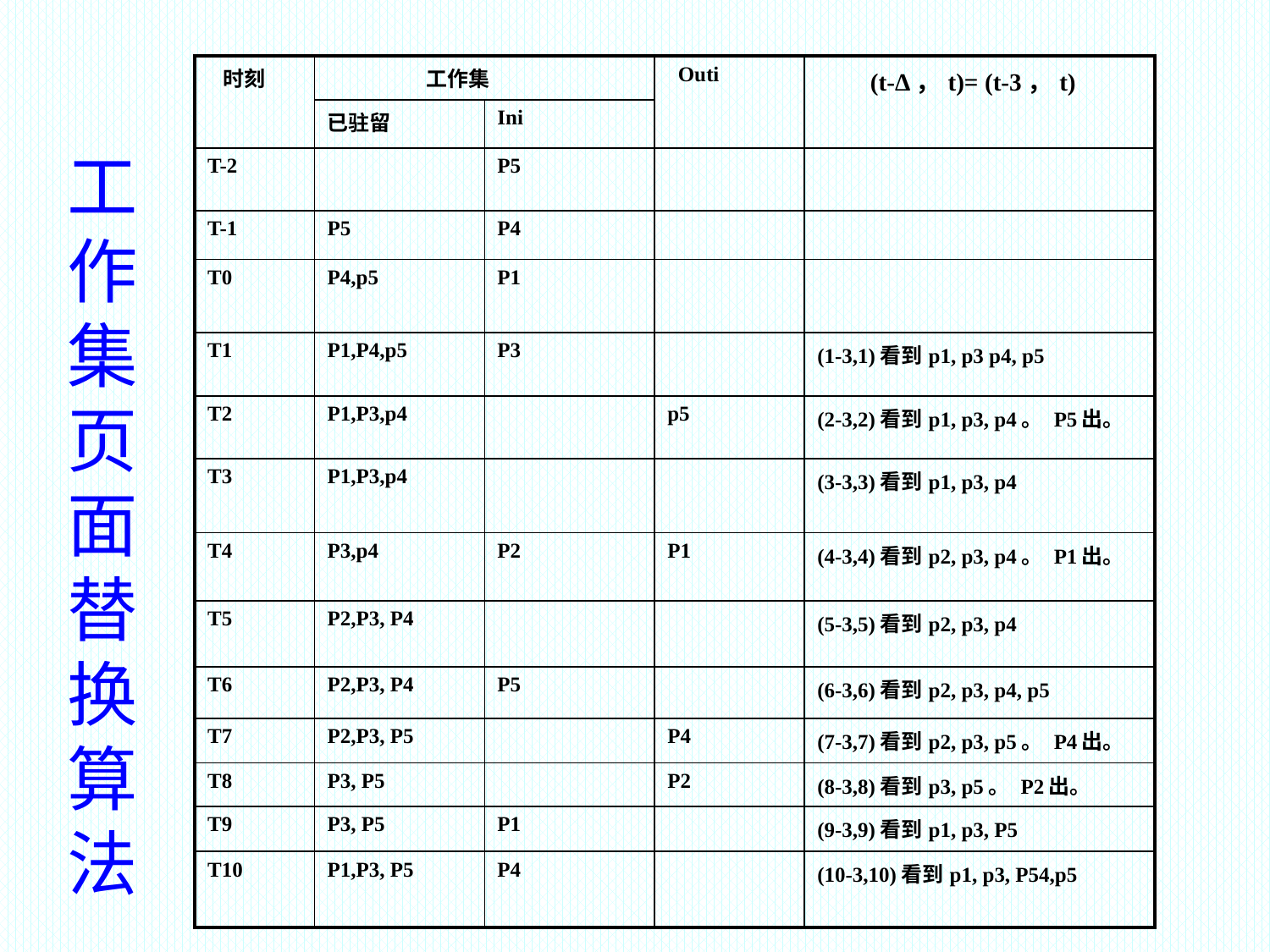

| 时刻 | 工作集 |  | Outi | (t-Δ，t)= (t-3，t) |
| --- | --- | --- | --- | --- |
|  | 已驻留 | Ini |  |  |
| T-2 |  | P5 |  |  |
| T-1 | P5 | P4 |  |  |
| T0 | P4,p5 | P1 |  |  |
| T1 | P1,P4,p5 | P3 |  | (1-3,1)看到p1, p3 p4, p5 |
| T2 | P1,P3,p4 |  | p5 | (2-3,2)看到p1, p3, p4。 P5出。 |
| T3 | P1,P3,p4 |  |  | (3-3,3)看到p1, p3, p4 |
| T4 | P3,p4 | P2 | P1 | (4-3,4)看到p2, p3, p4。 P1出。 |
| T5 | P2,P3, P4 |  |  | (5-3,5)看到p2, p3, p4 |
| T6 | P2,P3, P4 | P5 |  | (6-3,6)看到p2, p3, p4, p5 |
| T7 | P2,P3, P5 |  | P4 | (7-3,7)看到p2, p3, p5。 P4出。 |
| T8 | P3, P5 |  | P2 | (8-3,8)看到p3, p5。 P2出。 |
| T9 | P3, P5 | P1 |  | (9-3,9)看到p1, p3, P5 |
| T10 | P1,P3, P5 | P4 |  | (10-3,10)看到p1, p3, P54,p5 |
工作集页面替换算法